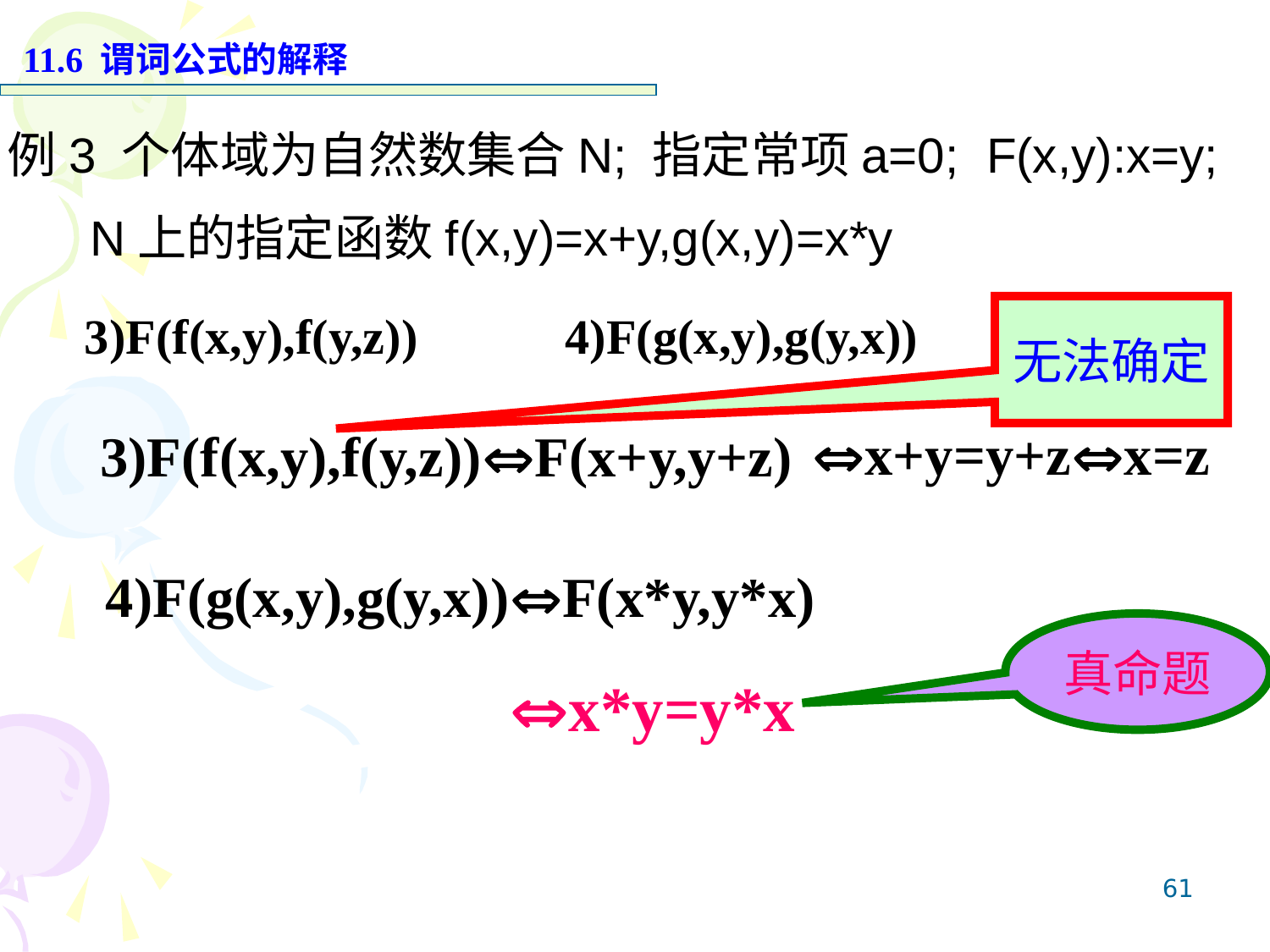

11.6 谓词公式的解释

例3 个体域为自然数集合N; 指定常项a=0;  F(x,y):x=y;
      N上的指定函数f(x,y)=x+y,g(x,y)=x*y
无法确定
3)F(f(x,y),f(y,z))            4)F(g(x,y),g(y,x))
⇔x+y=y+z⇔x=z
3)F(f(x,y),f(y,z))⇔F(x+y,y+z)
4)F(g(x,y),g(y,x))⇔F(x*y,y*x)
真命题
⇔x*y=y*x
61